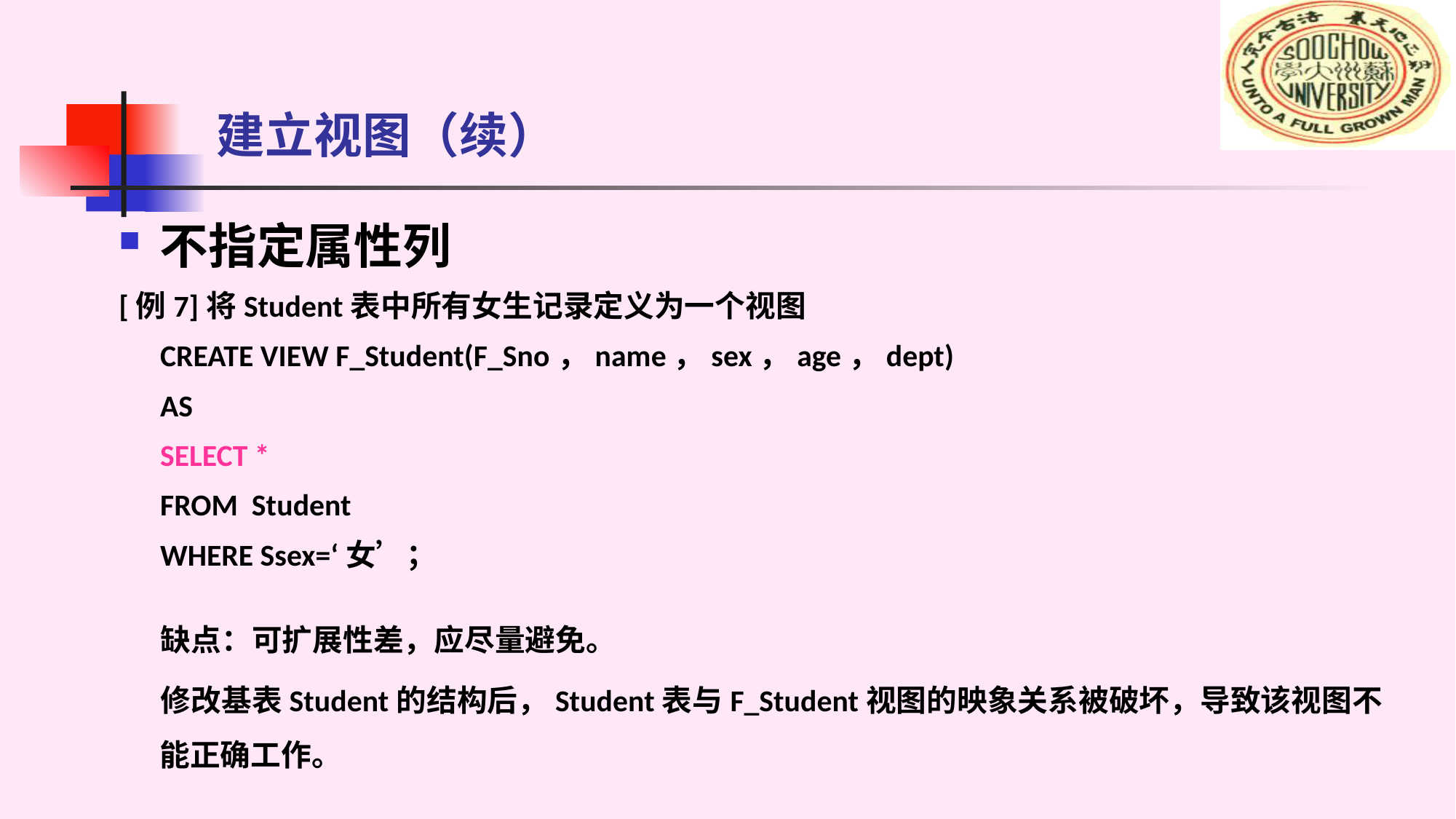

# 建立视图（续）
不指定属性列
[例7]将Student表中所有女生记录定义为一个视图
      CREATE VIEW F_Student(F_Sno，name，sex，age，dept)
      AS
      SELECT *
      FROM  Student
      WHERE Ssex=‘女’；

     缺点：可扩展性差，应尽量避免。
     修改基表Student的结构后，Student表与F_Student视图的映象关系被破坏，导致该视图不能正确工作。